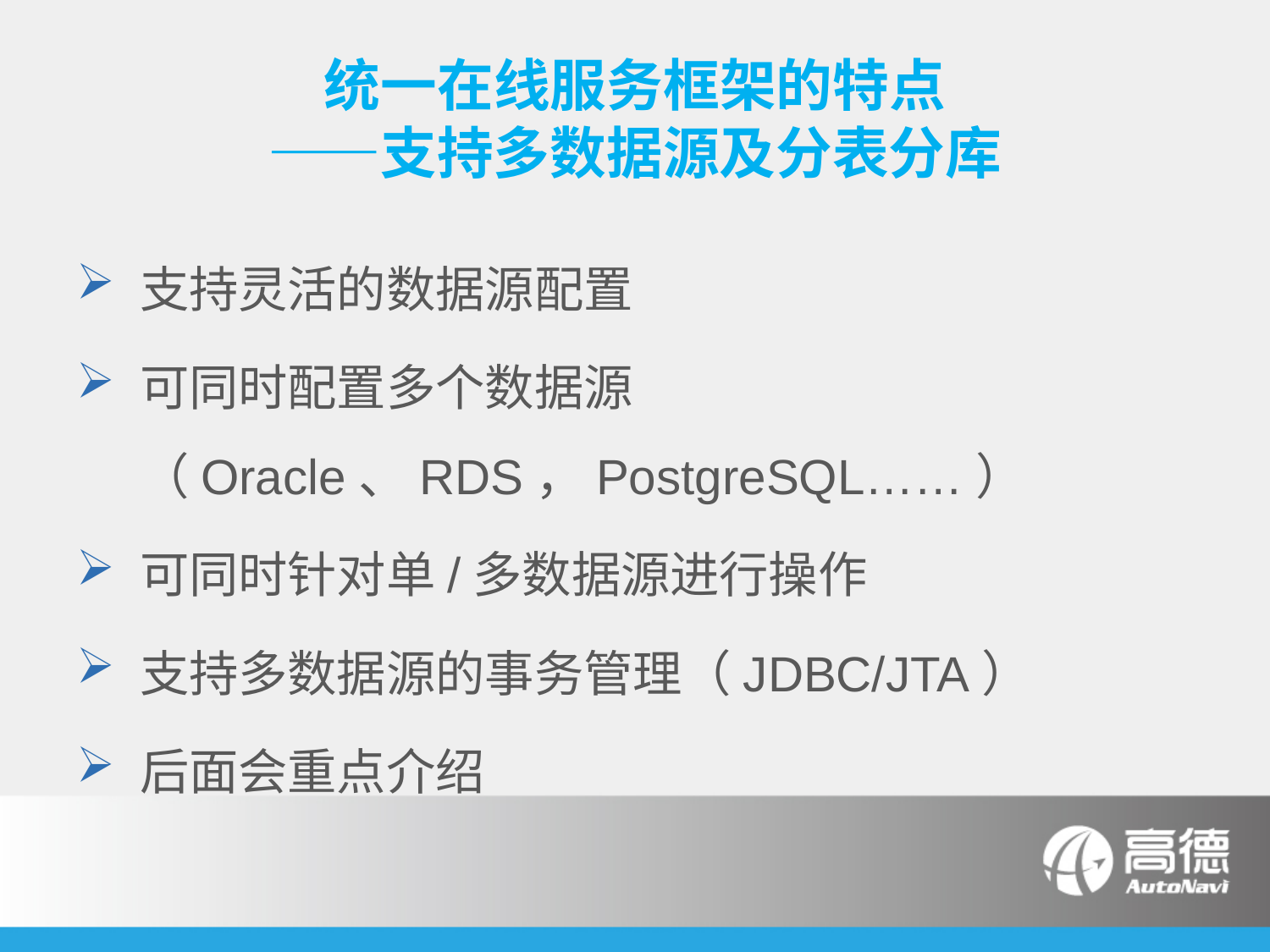

# 统一在线服务框架的特点 ——支持多数据源及分表分库
支持灵活的数据源配置
可同时配置多个数据源（Oracle、RDS，PostgreSQL……）
可同时针对单/多数据源进行操作
支持多数据源的事务管理（JDBC/JTA）
后面会重点介绍